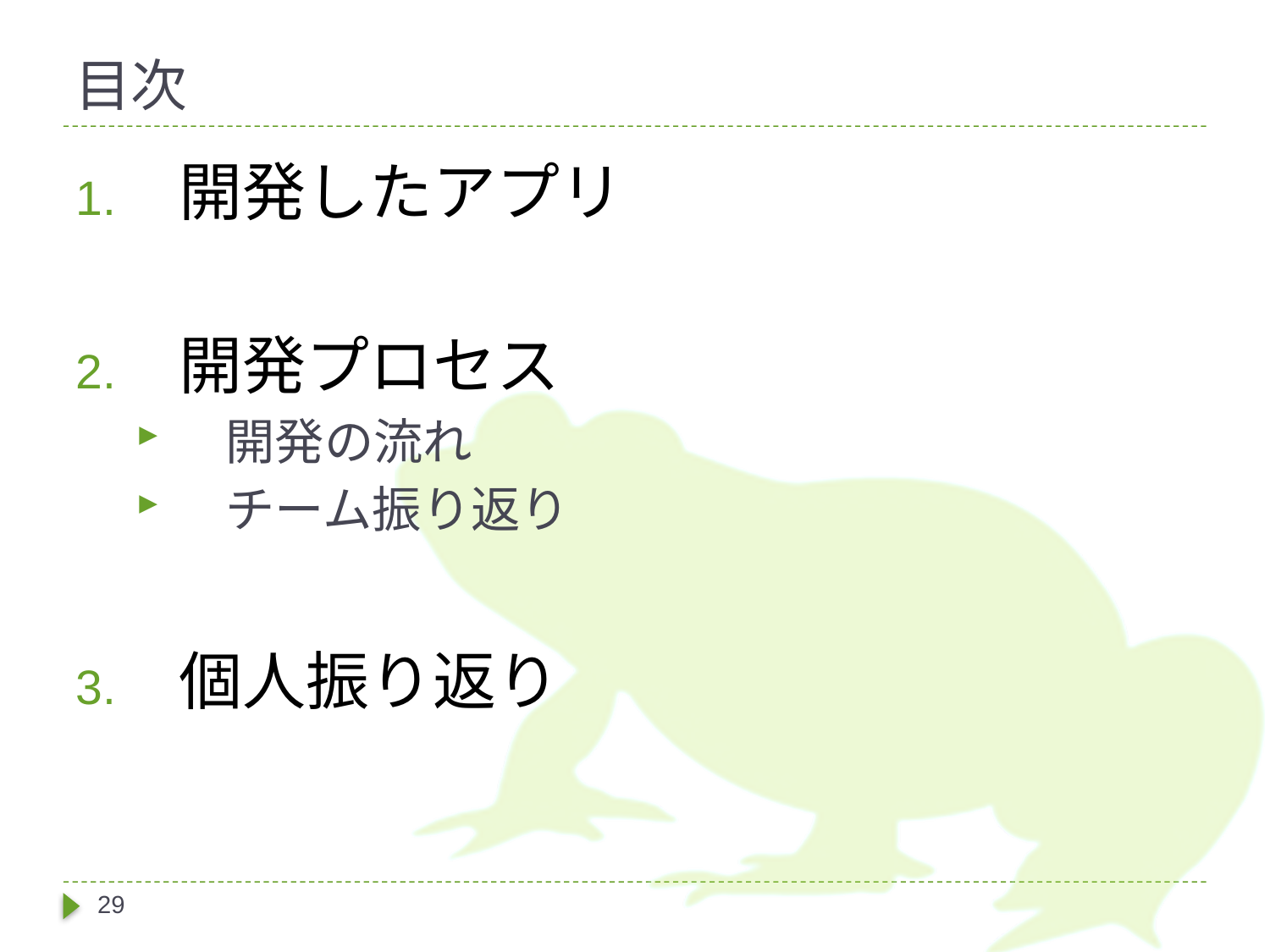

# 目次
開発したアプリ

開発プロセス
開発の流れ
チーム振り返り

個人振り返り
29